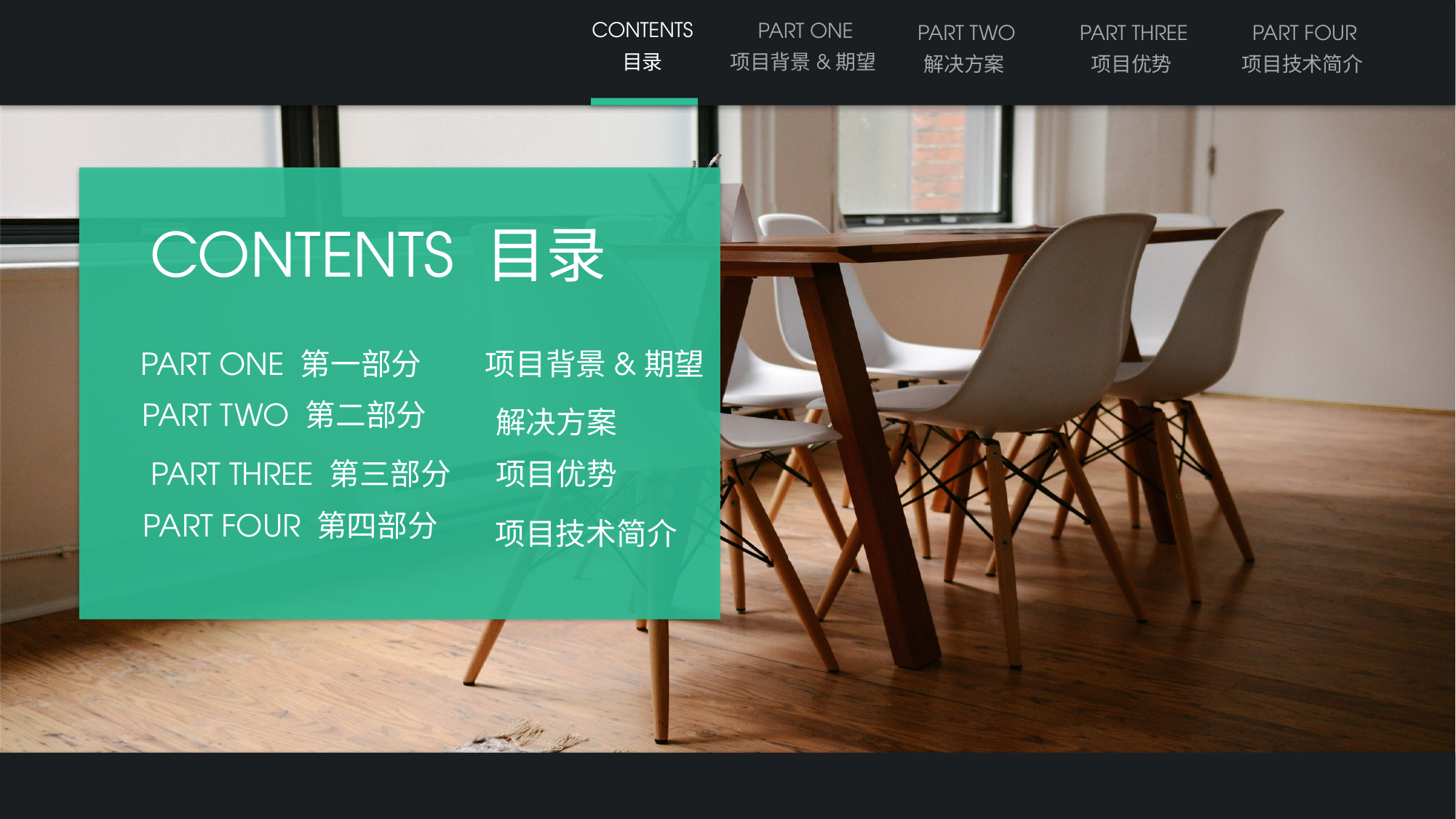

CONTENTS
目录
PART ONE
项目背景&期望
PART TWO
解决方案
PART THREE
项目优势
PART FOUR
项目技术简介

CONTENTS 目录
项目背景&期望
PART ONE 第一部分
PART TWO 第二部分
解决方案
项目优势
PART THREE 第三部分
PART FOUR 第四部分
项目技术简介